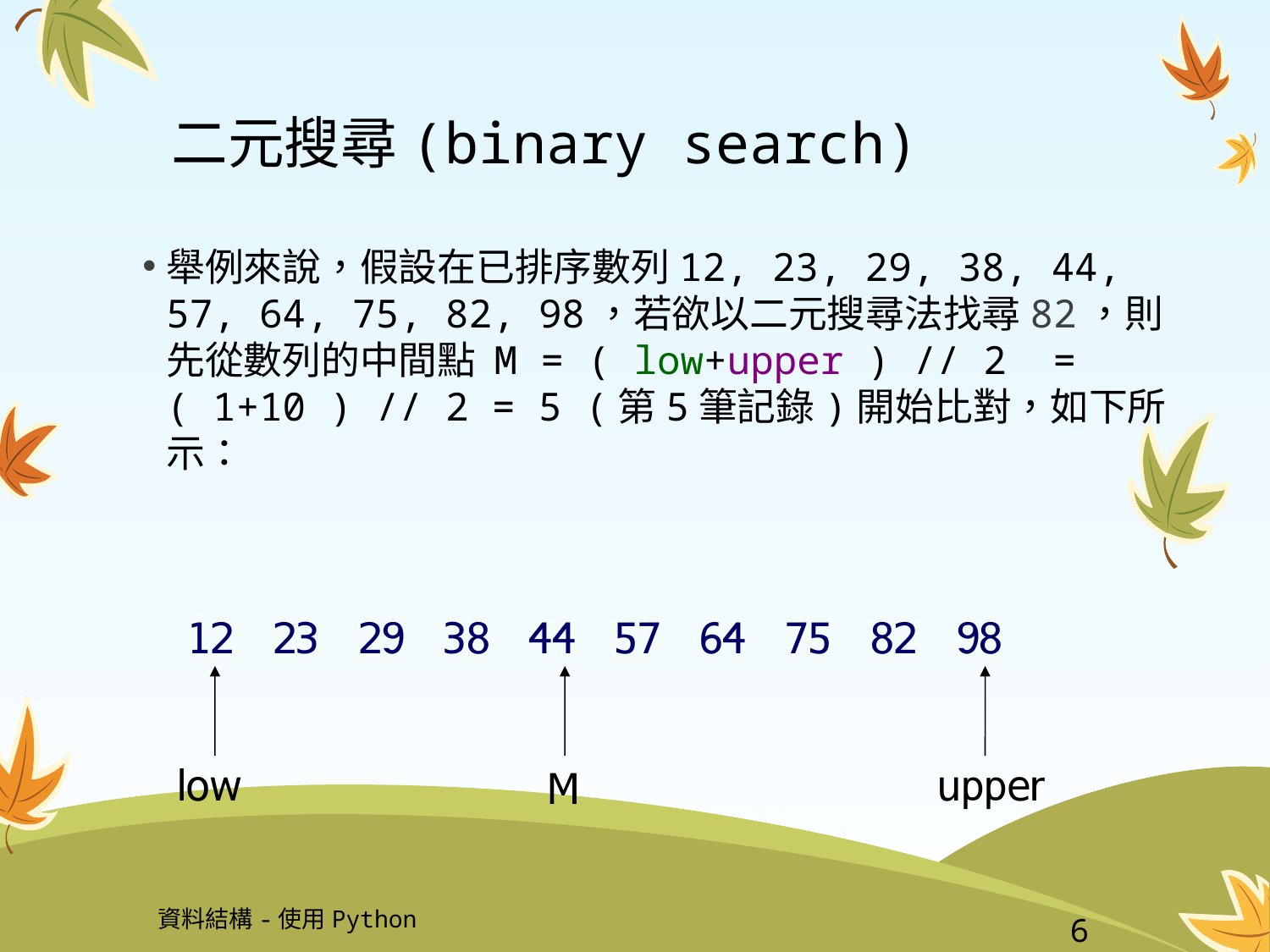

# 二元搜尋(binary search)
舉例來說，假設在已排序數列12, 23, 29, 38, 44, 57, 64, 75, 82, 98，若欲以二元搜尋法找尋82，則先從數列的中間點 M = ( low+upper ) // 2  = ( 1+10 ) // 2 = 5 (第5筆記錄)開始比對，如下所示：
12   23   29   38   44   57   64   75   82   98

low
upper
M
資料結構-使用Python
6